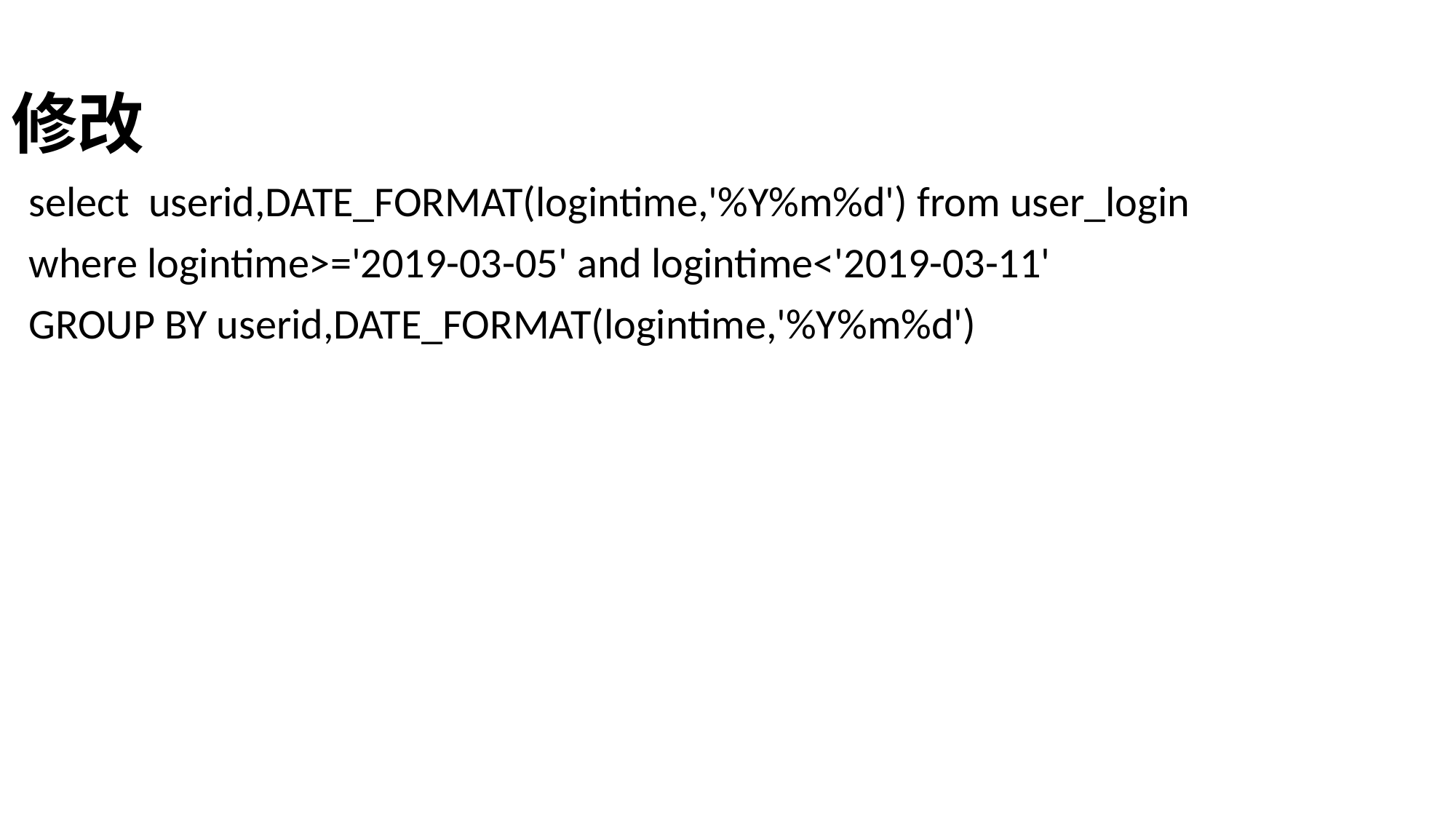

# 修改
select  userid,DATE_FORMAT(logintime,'%Y%m%d') from user_login
where logintime>='2019-03-05' and logintime<'2019-03-11'
GROUP BY userid,DATE_FORMAT(logintime,'%Y%m%d')